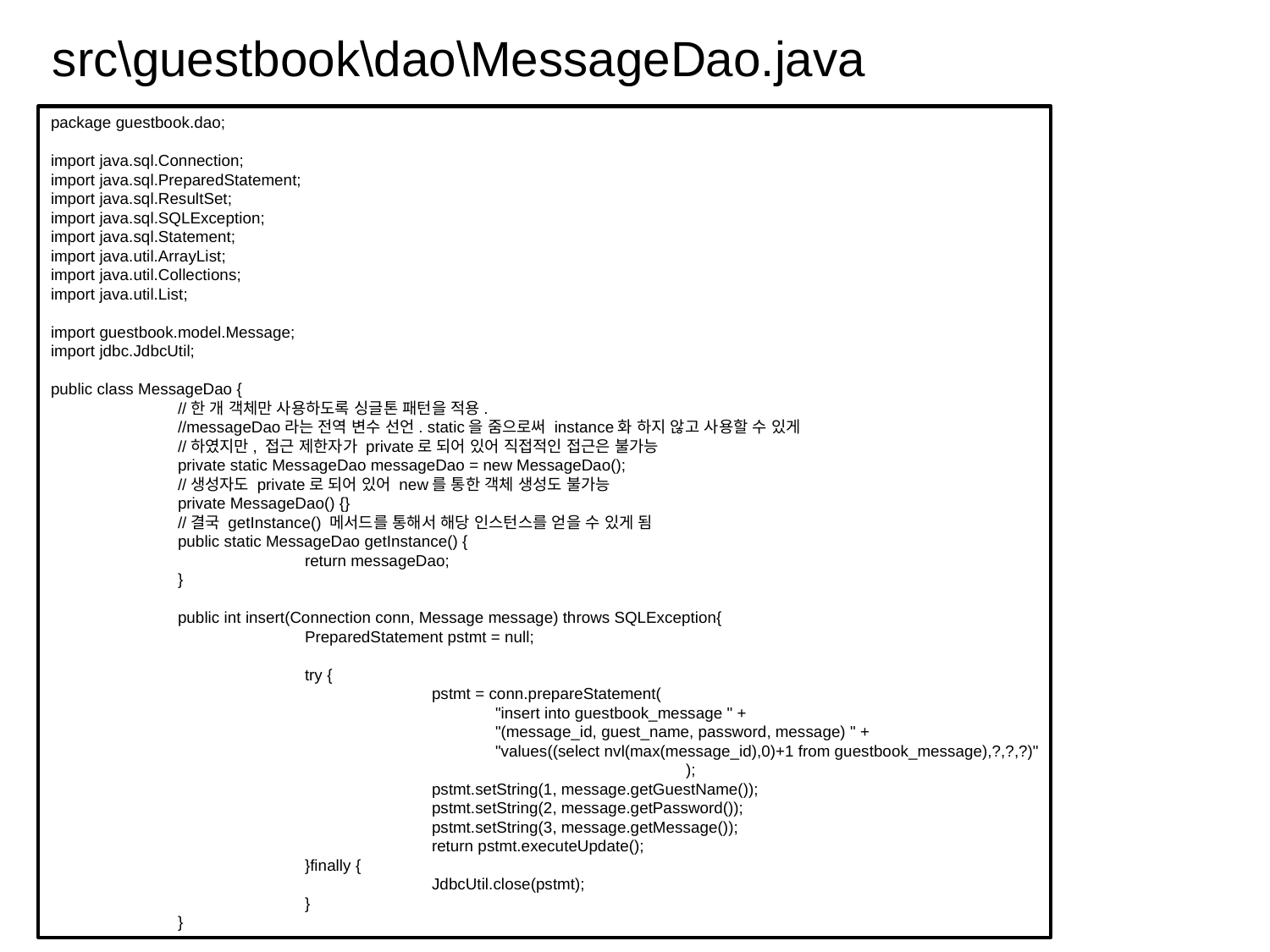

# src\guestbook\dao\MessageDao.java
package guestbook.dao;

import java.sql.Connection;
import java.sql.PreparedStatement;
import java.sql.ResultSet;
import java.sql.SQLException;
import java.sql.Statement;
import java.util.ArrayList;
import java.util.Collections;
import java.util.List;

import guestbook.model.Message;
import jdbc.JdbcUtil;

public class MessageDao {
	//한 개 객체만 사용하도록 싱글톤 패턴을 적용.
	//messageDao라는 전역 변수 선언. static을 줌으로써 instance화 하지 않고 사용할 수 있게
	//하였지만, 접근 제한자가 private로 되어 있어 직접적인 접근은 불가능
	private static MessageDao messageDao = new MessageDao();
	//생성자도 private로 되어 있어 new를 통한 객체 생성도 불가능
	private MessageDao() {}
	//결국 getInstance() 메서드를 통해서 해당 인스턴스를 얻을 수 있게 됨
	public static MessageDao getInstance() {
		return messageDao;
	}

	public int insert(Connection conn, Message message) throws SQLException{
		PreparedStatement pstmt = null;

		try {
			pstmt = conn.prepareStatement(
"insert into guestbook_message " +
"(message_id, guest_name, password, message) " +
"values((select nvl(max(message_id),0)+1 from guestbook_message),?,?,?)"
					);
			pstmt.setString(1, message.getGuestName());
			pstmt.setString(2, message.getPassword());
			pstmt.setString(3, message.getMessage());
			return pstmt.executeUpdate();
		}finally {
			JdbcUtil.close(pstmt);
		}
	}